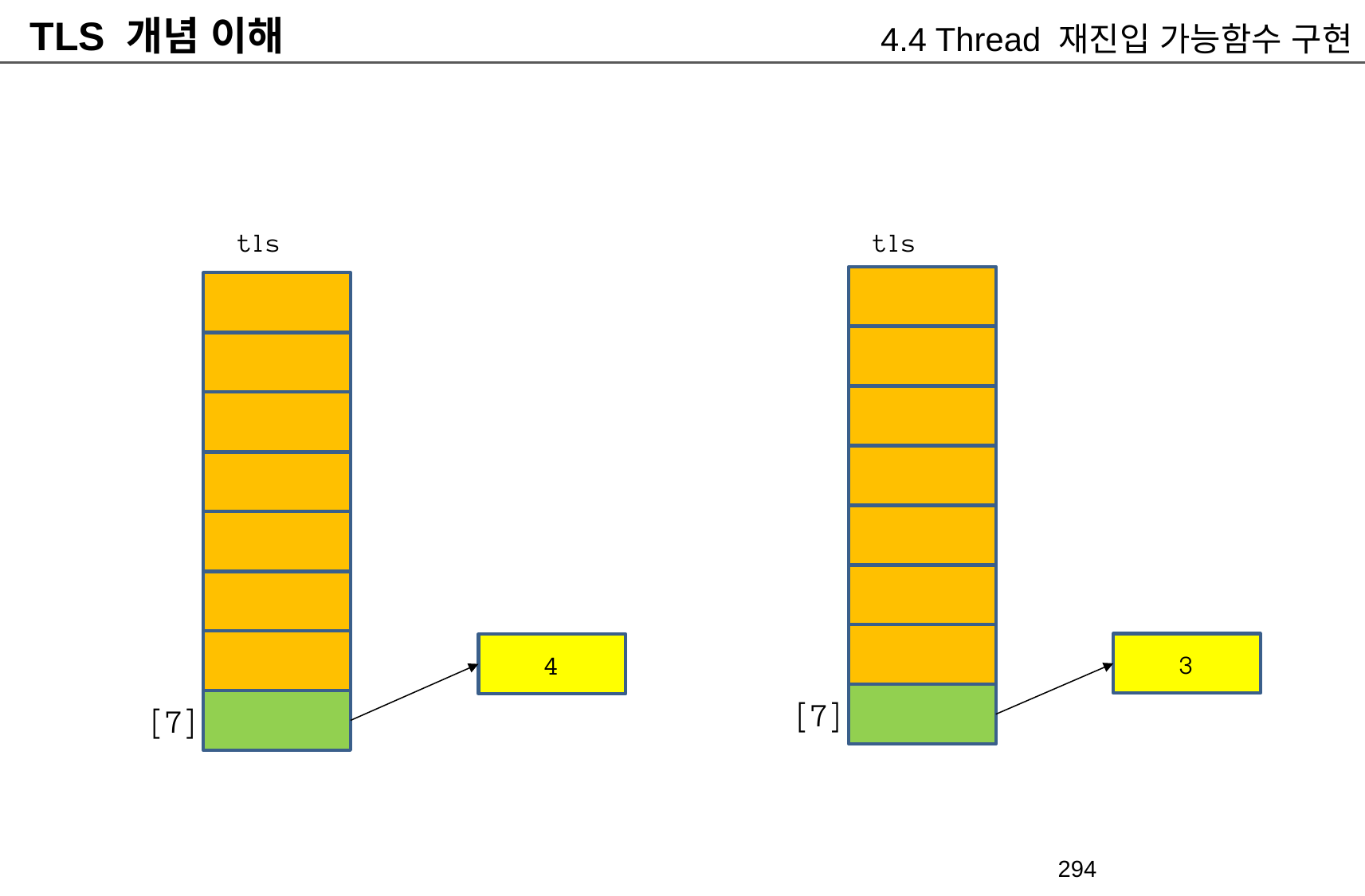

# TLS 개념 이해
4.4 Thread 재진입 가능함수 구현

tls
tls

3
4

[7]

[7]
294